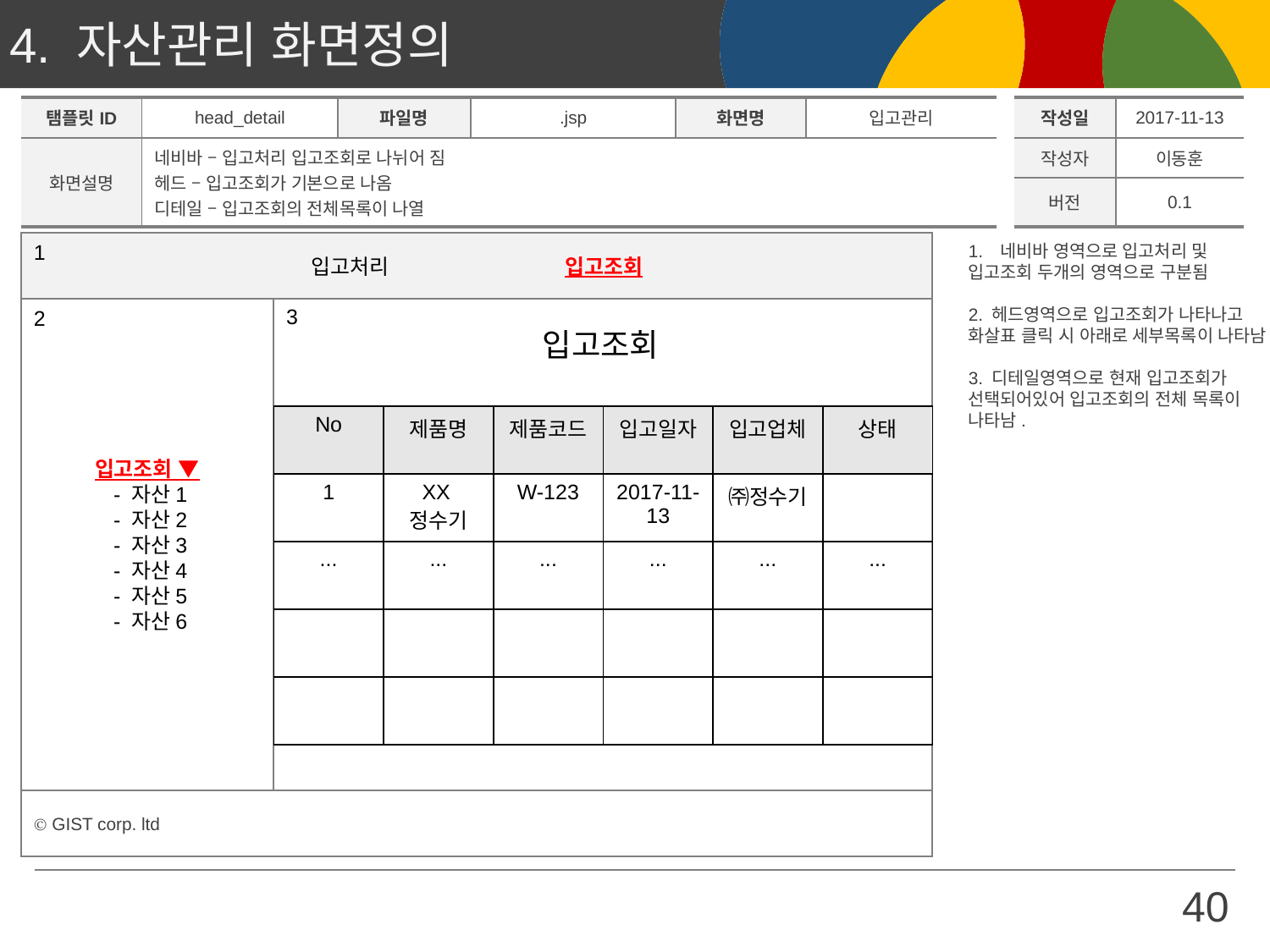

| 탬플릿ID | head\_detail | 파일명 | .jsp | 화면명 | 입고관리 |  | 작성일 | 2017-11-13 |
| --- | --- | --- | --- | --- | --- | --- | --- | --- |
| 화면설명 | 네비바 – 입고처리 입고조회로 나뉘어 짐 헤드 – 입고조회가 기본으로 나옴 디테일 – 입고조회의 전체목록이 나열 |  |  |  |  |  | 작성자 | 이동훈 |
|  |  |  |  |  |  |  | 버전 | 0.1 |
입고처리		입고조회
1
네비바 영역으로 입고처리 및
입고조회 두개의 영역으로 구분됨

2. 헤드영역으로 입고조회가 나타나고
화살표 클릭 시 아래로 세부목록이 나타남

3. 디테일영역으로 현재 입고조회가
선택되어있어 입고조회의 전체 목록이
나타남.
3
2
입고조회 ▼
 - 자산1
 - 자산2
 - 자산3
 - 자산4
 - 자산5
 - 자산6

입고조회
| No | 제품명 | 제품코드 | 입고일자 | 입고업체 | 상태 |
| --- | --- | --- | --- | --- | --- |
| 1 | XX정수기 | W-123 | 2017-11-13 | ㈜정수기 |  |
| ... | ... | ... | ... | ... | ... |
|  |  |  |  |  |  |
|  |  |  |  |  |  |
Ⓒ GIST corp. ltd